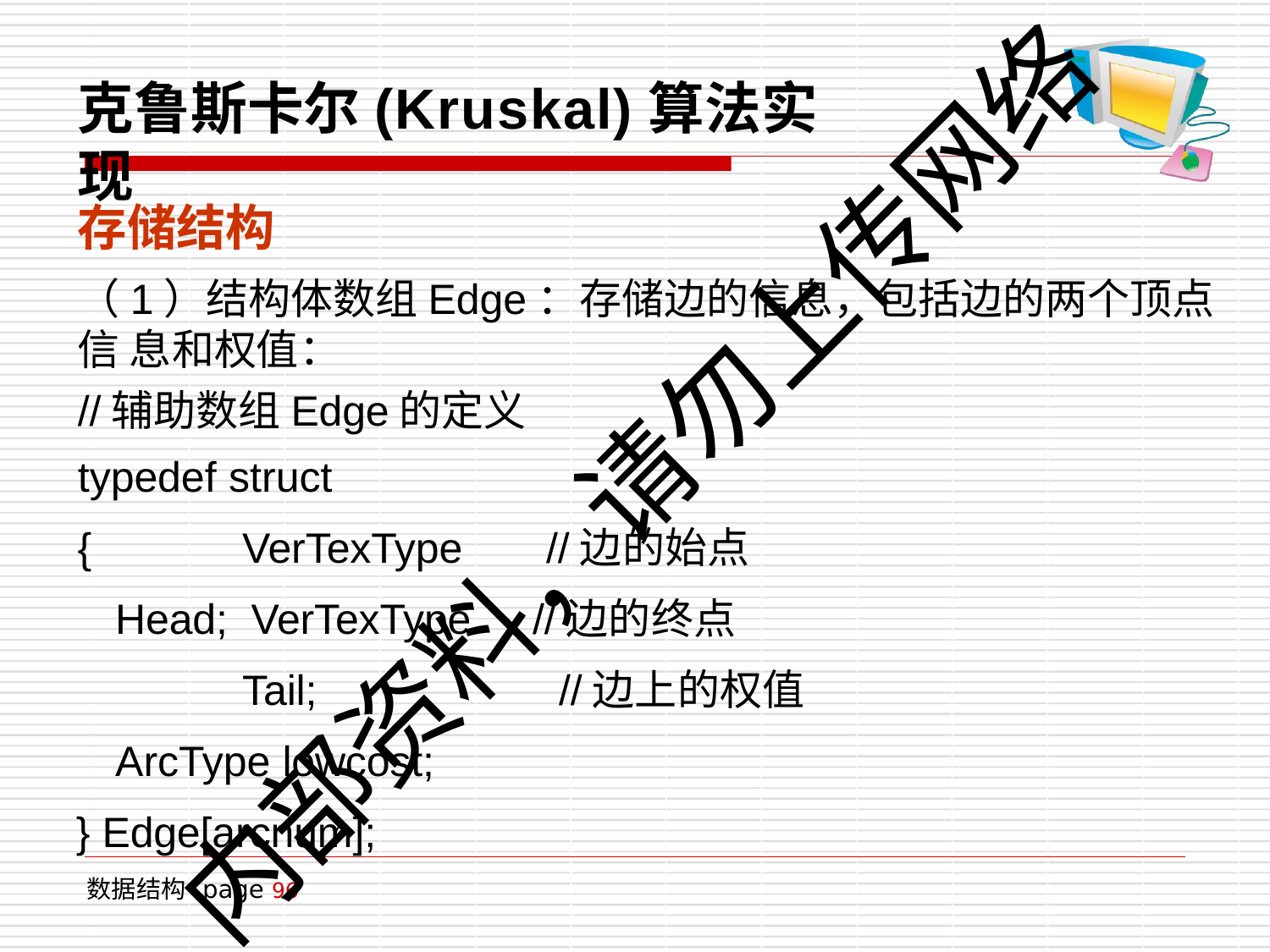

# 克鲁斯卡尔(Kruskal)算法实现

存储结构
（1）结构体数组Edge：存储边的信息，包括边的两个顶点信 息和权值：
//辅助数组Edge的定义
typedef struct
内部资料，请勿上传网络
{		VerTexType Head;  VerTexType	Tail;  ArcType lowcost;
} Edge[arcnum];
//边的始点
//边的终点
//边上的权值

数据结构 page 96